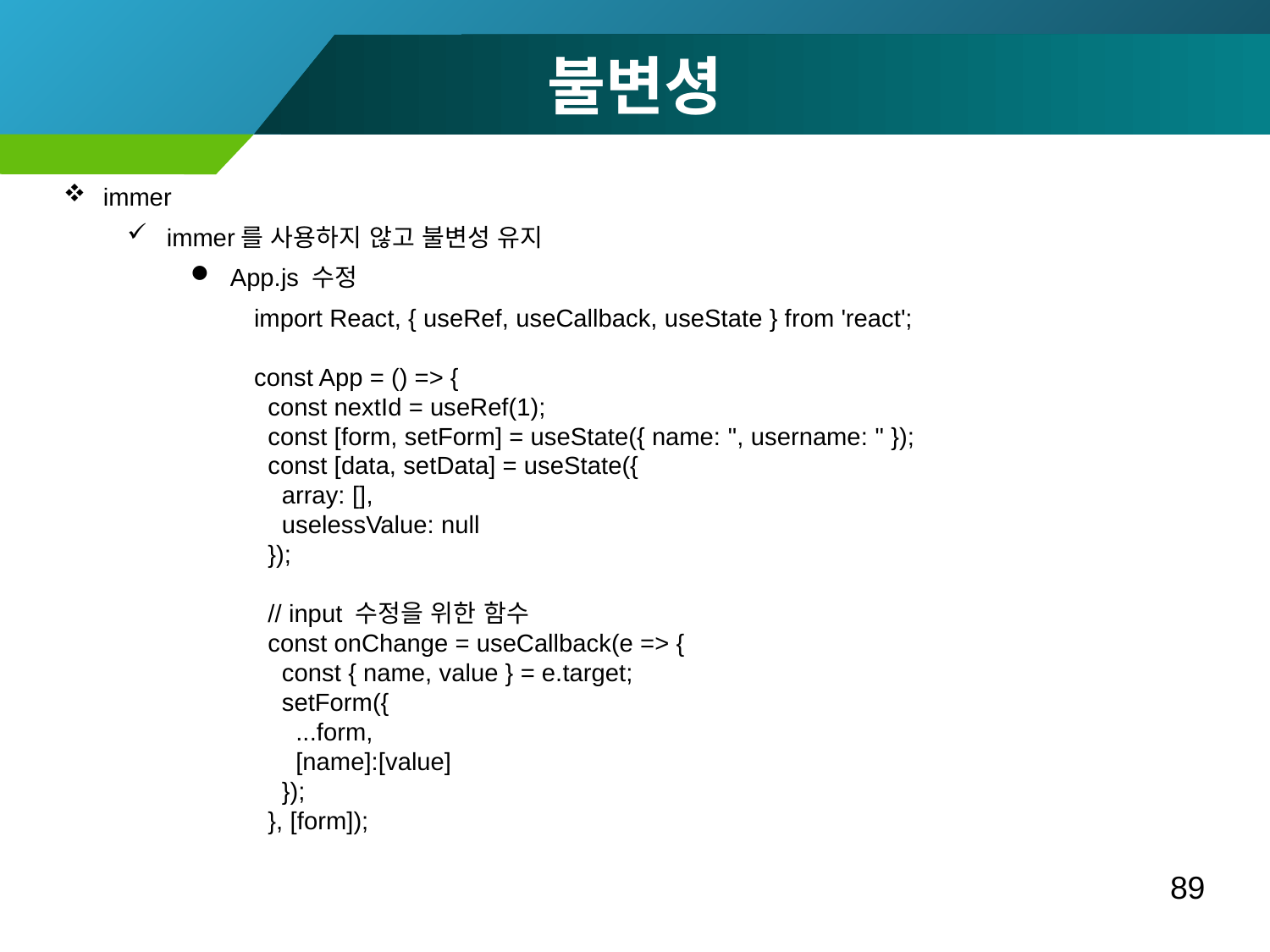

불변셩
immer
immer를 사용하지 않고 불변성 유지
App.js 수정
import React, { useRef, useCallback, useState } from 'react';

const App = () => {
  const nextId = useRef(1);
  const [form, setForm] = useState({ name: '', username: '' });
  const [data, setData] = useState({
    array: [],
    uselessValue: null
  });

  // input 수정을 위한 함수
  const onChange = useCallback(e => {
    const { name, value } = e.target;
    setForm({
      ...form,
      [name]:[value]
    });
  }, [form]);
89